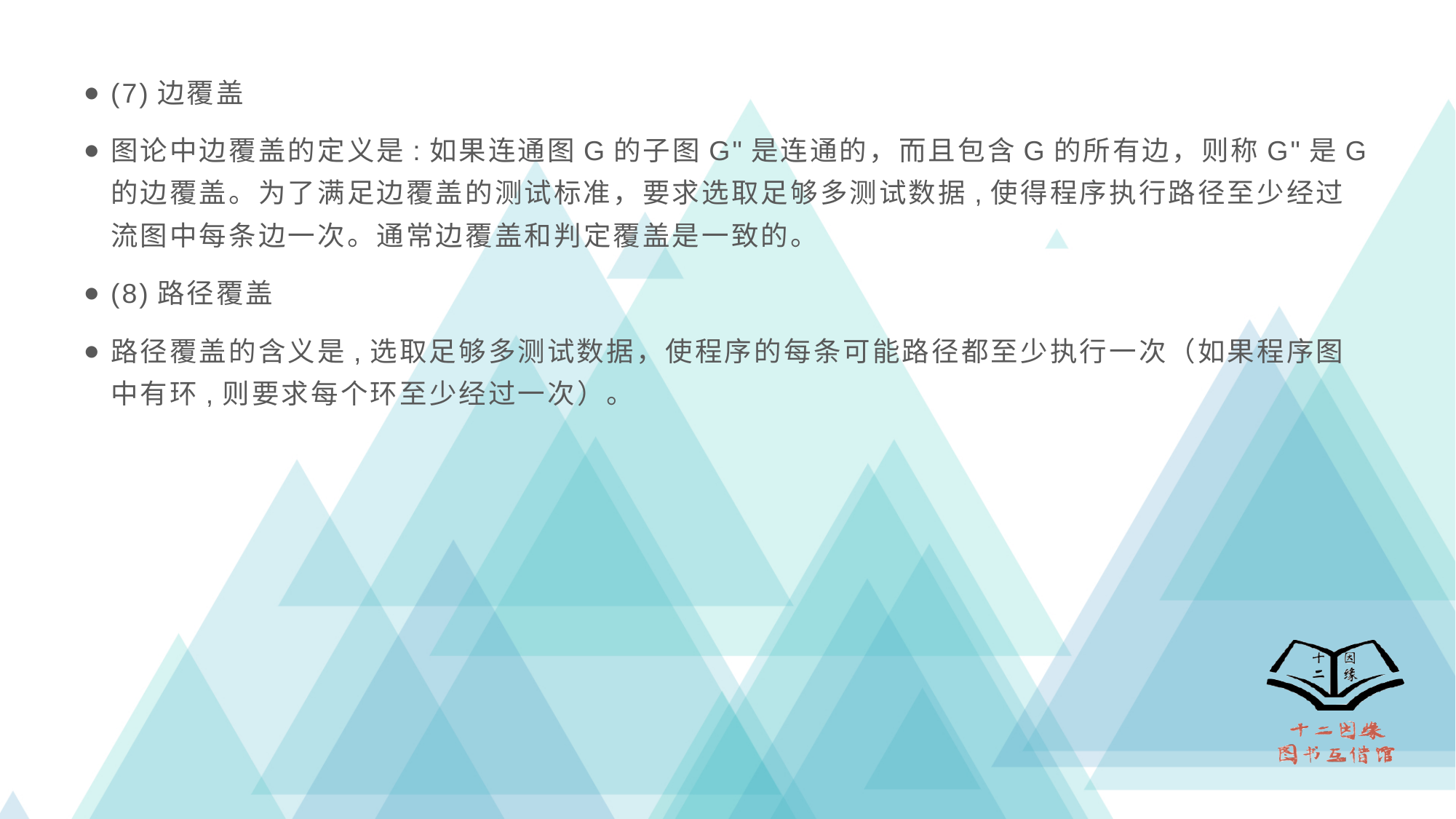

(7)边覆盖
图论中边覆盖的定义是:如果连通图G的子图G"是连通的，而且包含G的所有边，则称G"是G的边覆盖。为了满足边覆盖的测试标准，要求选取足够多测试数据,使得程序执行路径至少经过流图中每条边一次。通常边覆盖和判定覆盖是一致的。
(8)路径覆盖
路径覆盖的含义是,选取足够多测试数据，使程序的每条可能路径都至少执行一次（如果程序图中有环,则要求每个环至少经过一次）。